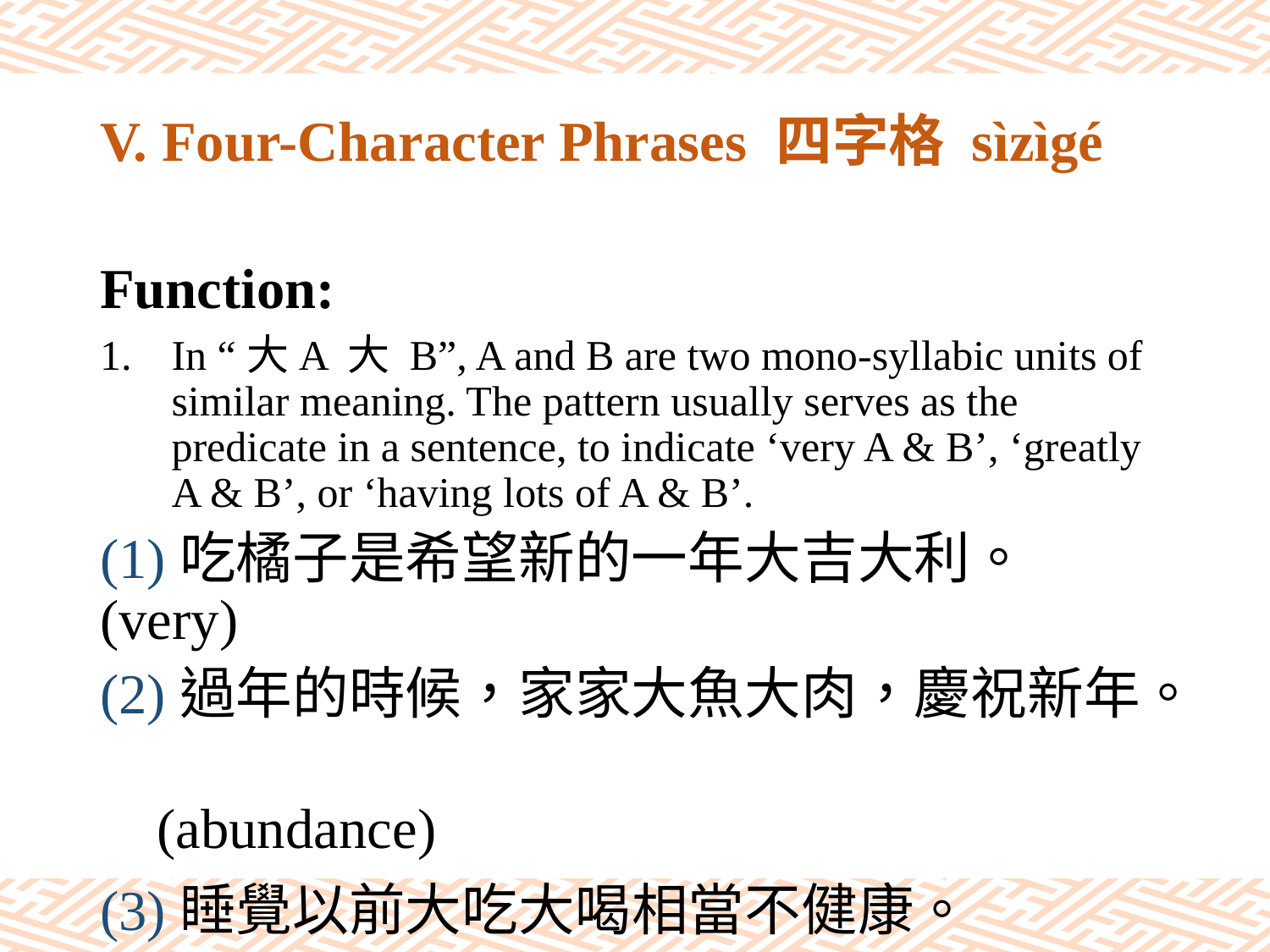

# V. Four-Character Phrases 四字格 sìzìgé
Function:
In “大A 大 B”, A and B are two mono-syllabic units of similar meaning. The pattern usually serves as the predicate in a sentence, to indicate ‘very A & B’, ‘greatly A & B’, or ‘having lots of A & B’.
(1)吃橘子是希望新的一年大吉大利。 (very)
(2)過年的時候，家家大魚大肉，慶祝新年。
    (abundance)
(3)睡覺以前大吃大喝相當不健康。
　(in abundance)